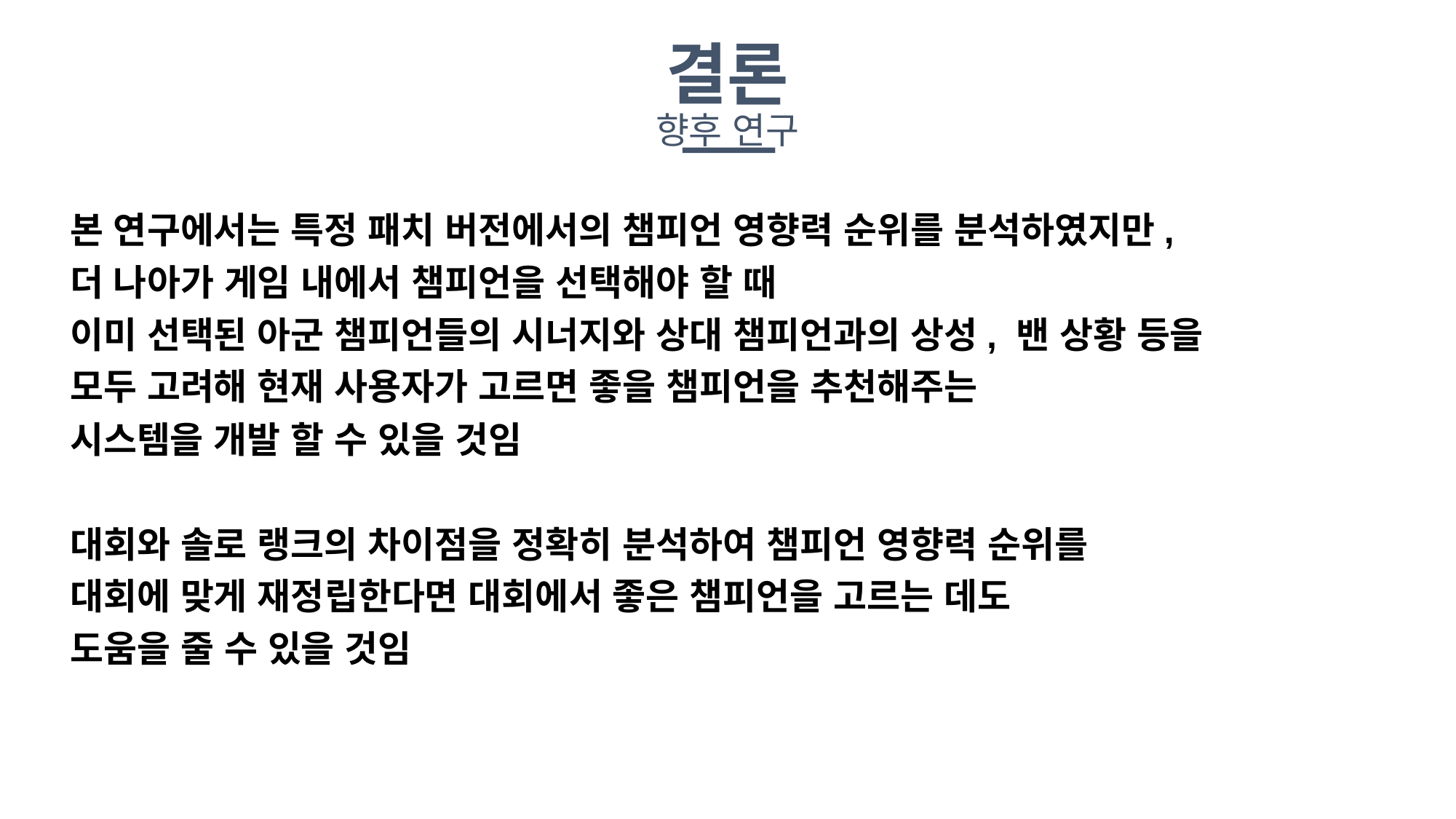

결론

향후 연구

본 연구에서는 특정 패치 버전에서의 챔피언 영향력 순위를 분석하였지만,
더 나아가 게임 내에서 챔피언을 선택해야 할 때
이미 선택된 아군 챔피언들의 시너지와 상대 챔피언과의 상성, 밴 상황 등을
모두 고려해 현재 사용자가 고르면 좋을 챔피언을 추천해주는
시스템을 개발 할 수 있을 것임

대회와 솔로 랭크의 차이점을 정확히 분석하여 챔피언 영향력 순위를
대회에 맞게 재정립한다면 대회에서 좋은 챔피언을 고르는 데도
도움을 줄 수 있을 것임